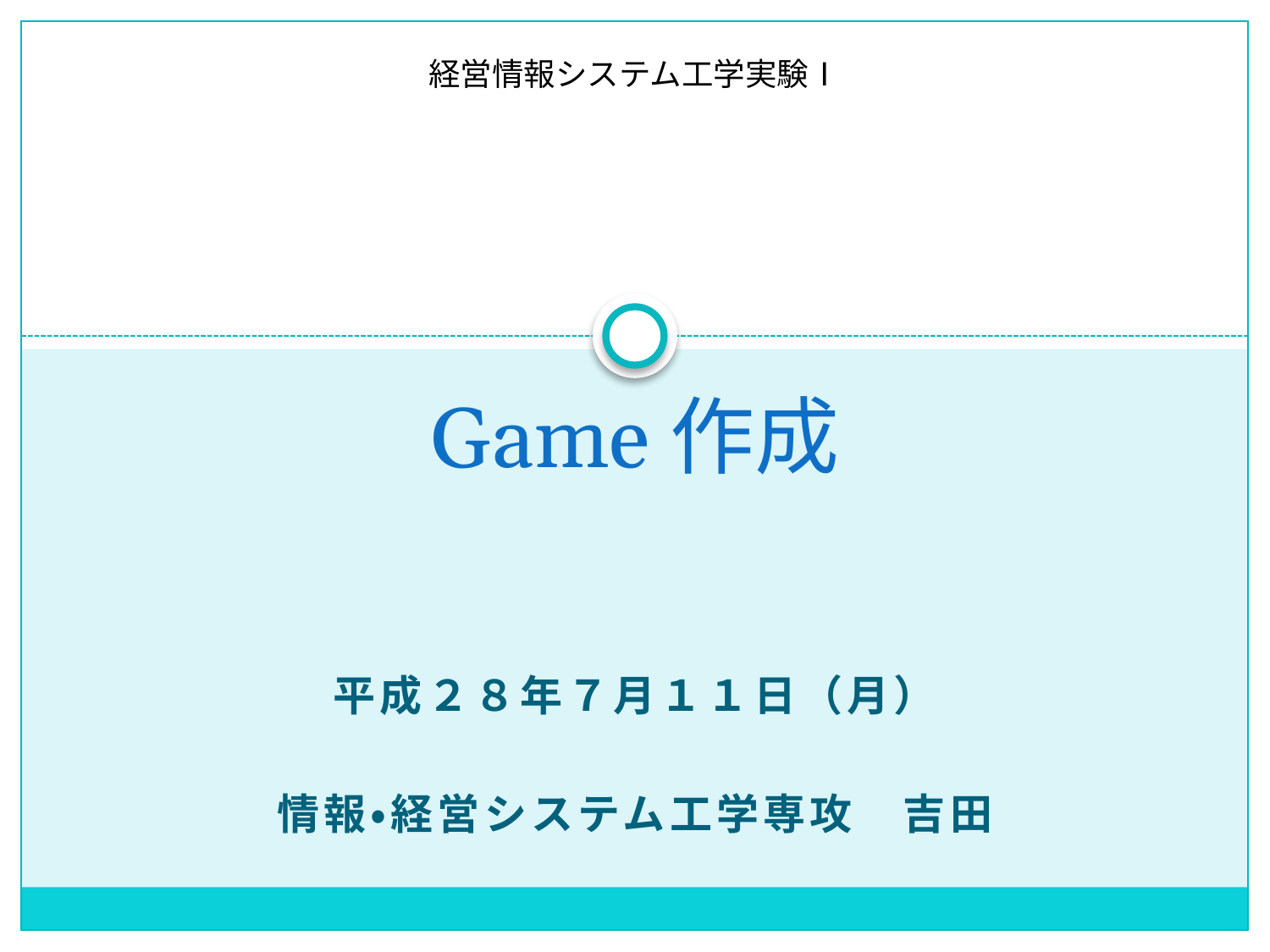

経営情報システム工学実験Ⅰ
# Game作成
平成２８年７月１１日（月）

情報・経営システム工学専攻　吉田